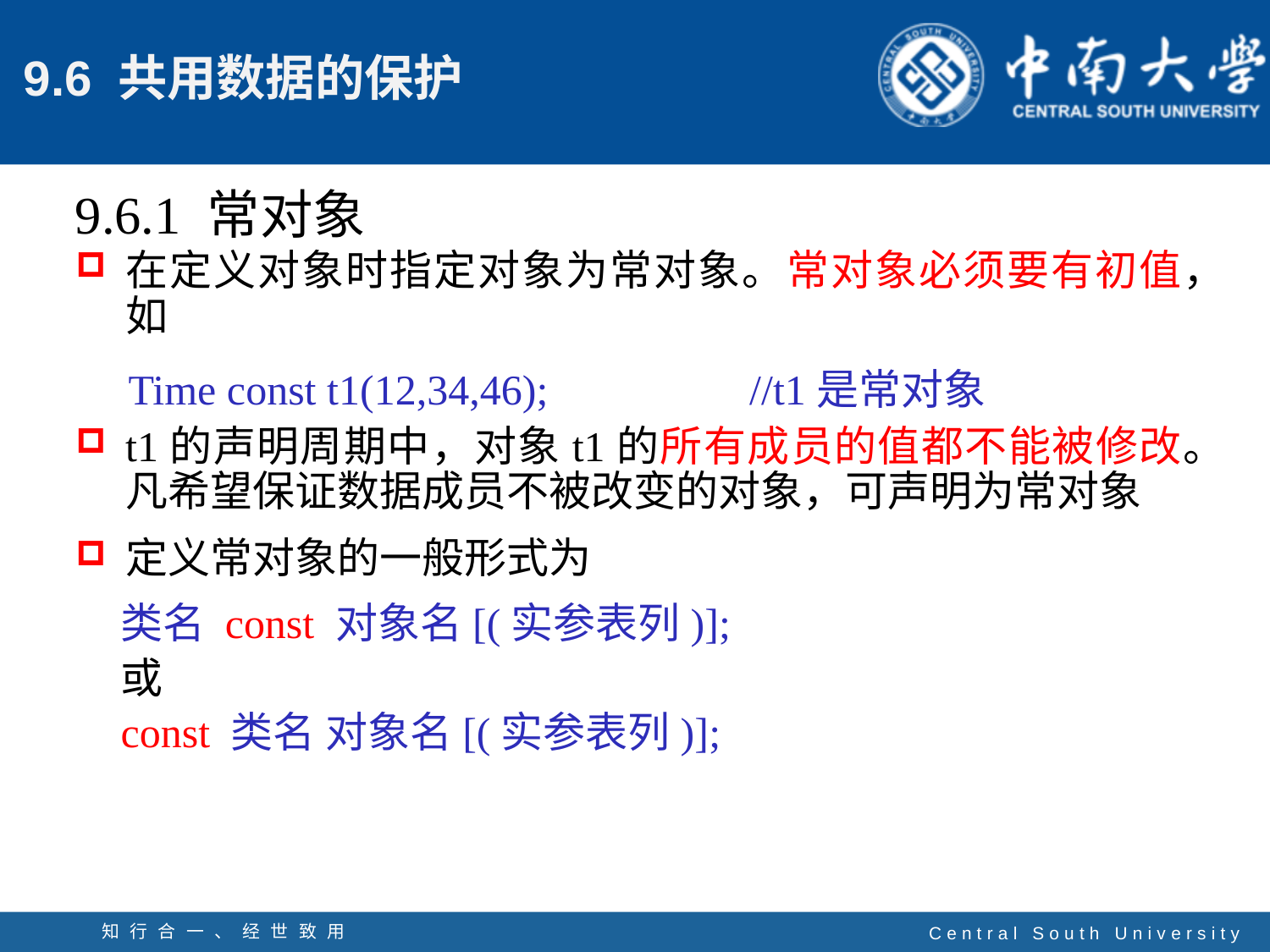

9.6.1 常对象
在定义对象时指定对象为常对象。常对象必须要有初值，如
        Time const t1(12,34,46);                   //t1是常对象
t1的声明周期中，对象t1的所有成员的值都不能被修改。凡希望保证数据成员不被改变的对象，可声明为常对象
定义常对象的一般形式为
类名 const 对象名[(实参表列)];
或
const 类名 对象名[(实参表列)];

知行合一、经世致用
自强不息 厚德载物
Central South University